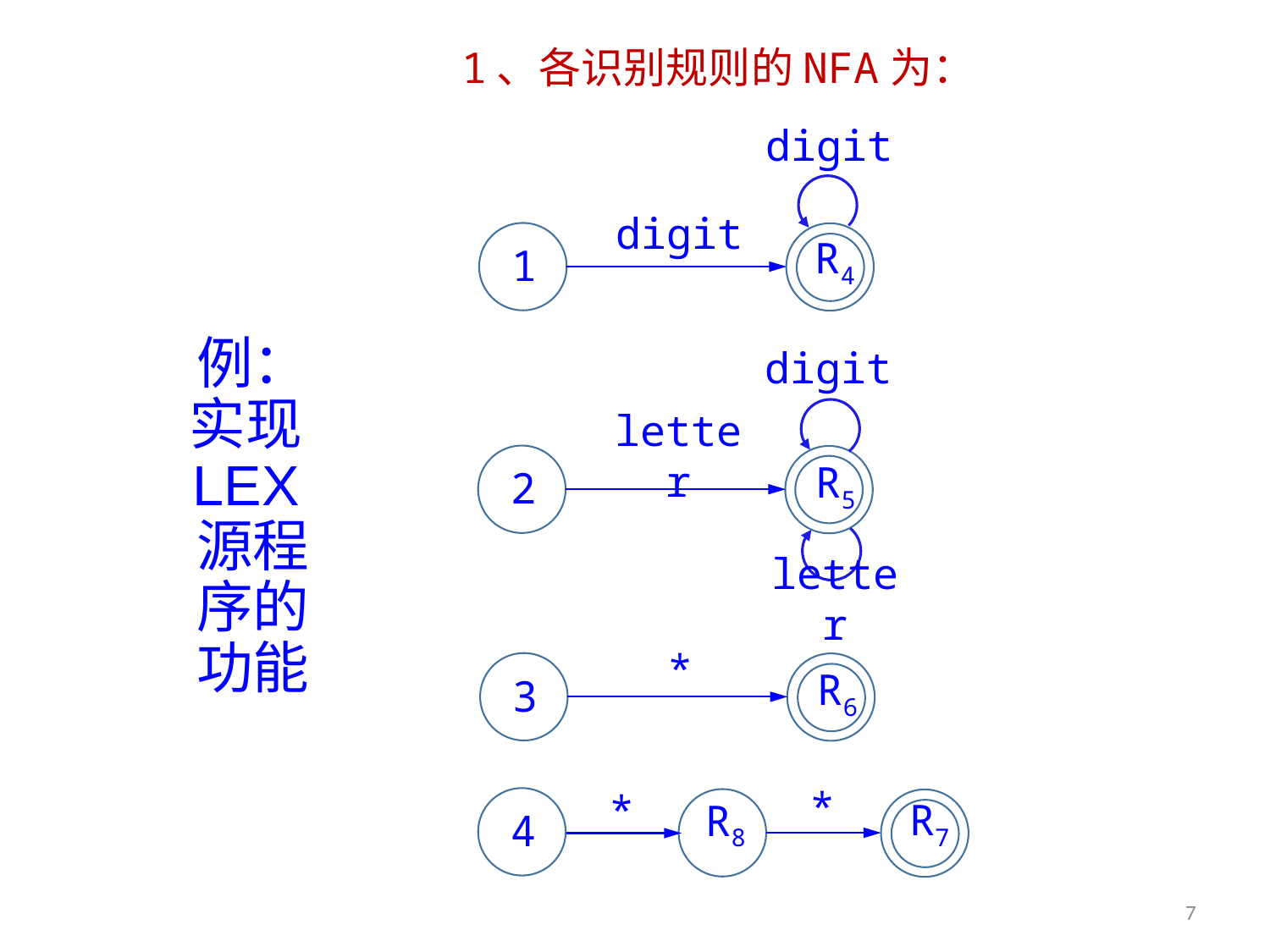

1、各识别规则的NFA为：

digit

digit

1

R4

digit

letter

2

R5

letter
*

3

R6

*

R8
R7

*

4
# 例：实现LEX源程序的功能
7